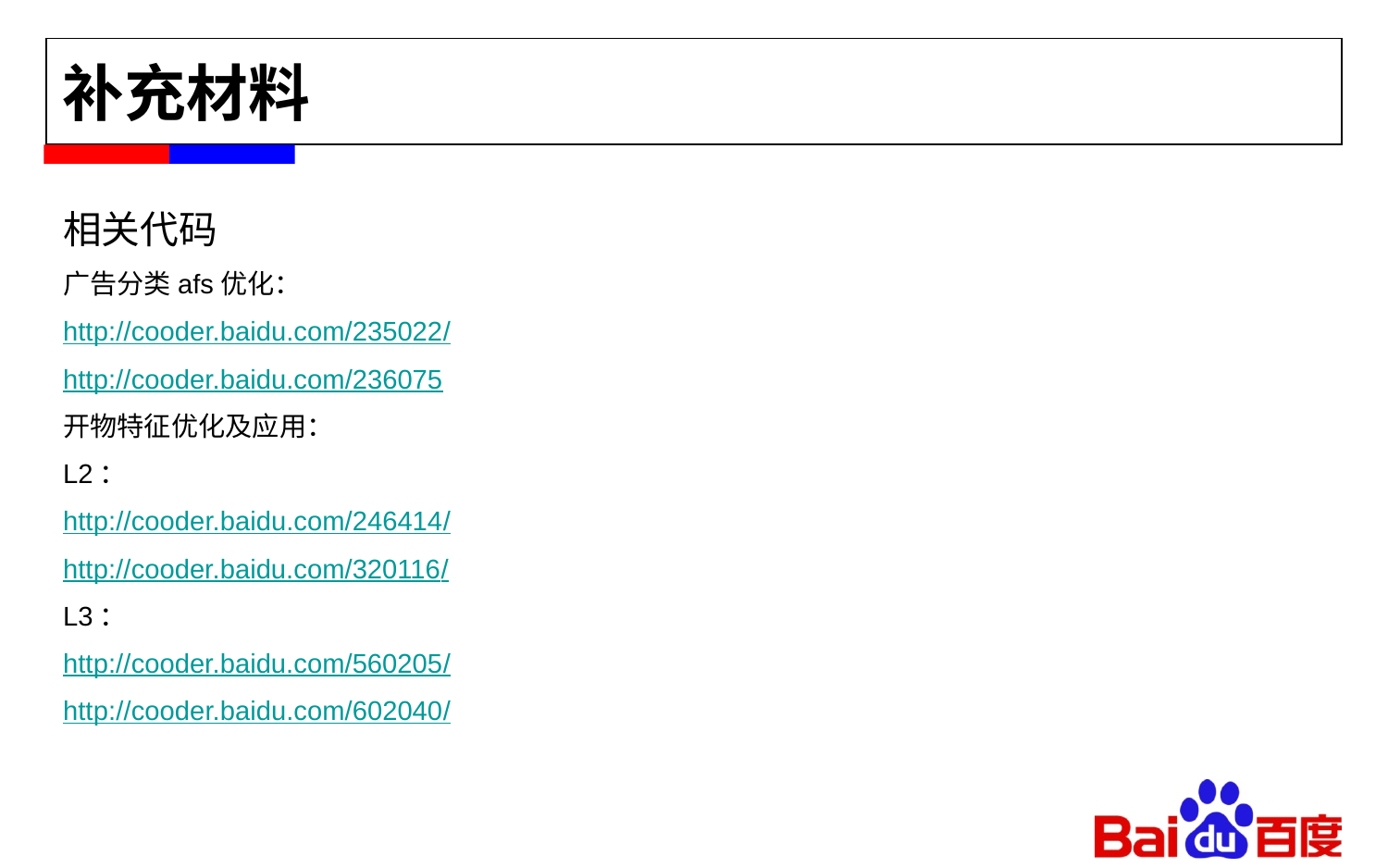

补充材料

相关代码
广告分类afs优化：
http://cooder.baidu.com/235022/
http://cooder.baidu.com/236075
开物特征优化及应用：
L2：
http://cooder.baidu.com/246414/
http://cooder.baidu.com/320116/
L3：
http://cooder.baidu.com/560205/
http://cooder.baidu.com/602040/